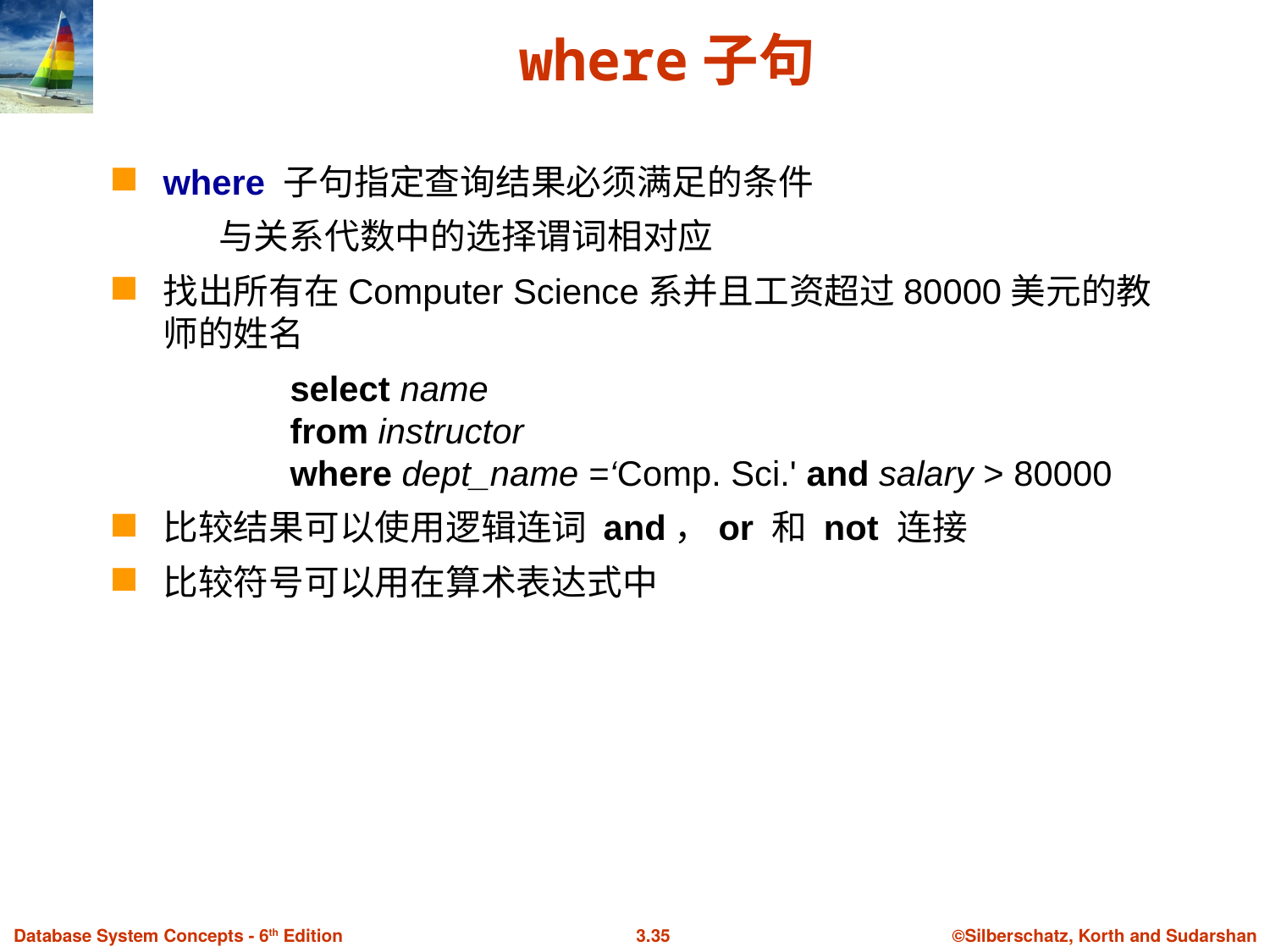

# where子句
where 子句指定查询结果必须满足的条件
与关系代数中的选择谓词相对应
找出所有在Computer Science系并且工资超过80000美元的教师的姓名
		select name
	from instructor
	where dept_name =‘Comp. Sci.' and salary > 80000
比较结果可以使用逻辑连词 and，or 和 not 连接
比较符号可以用在算术表达式中